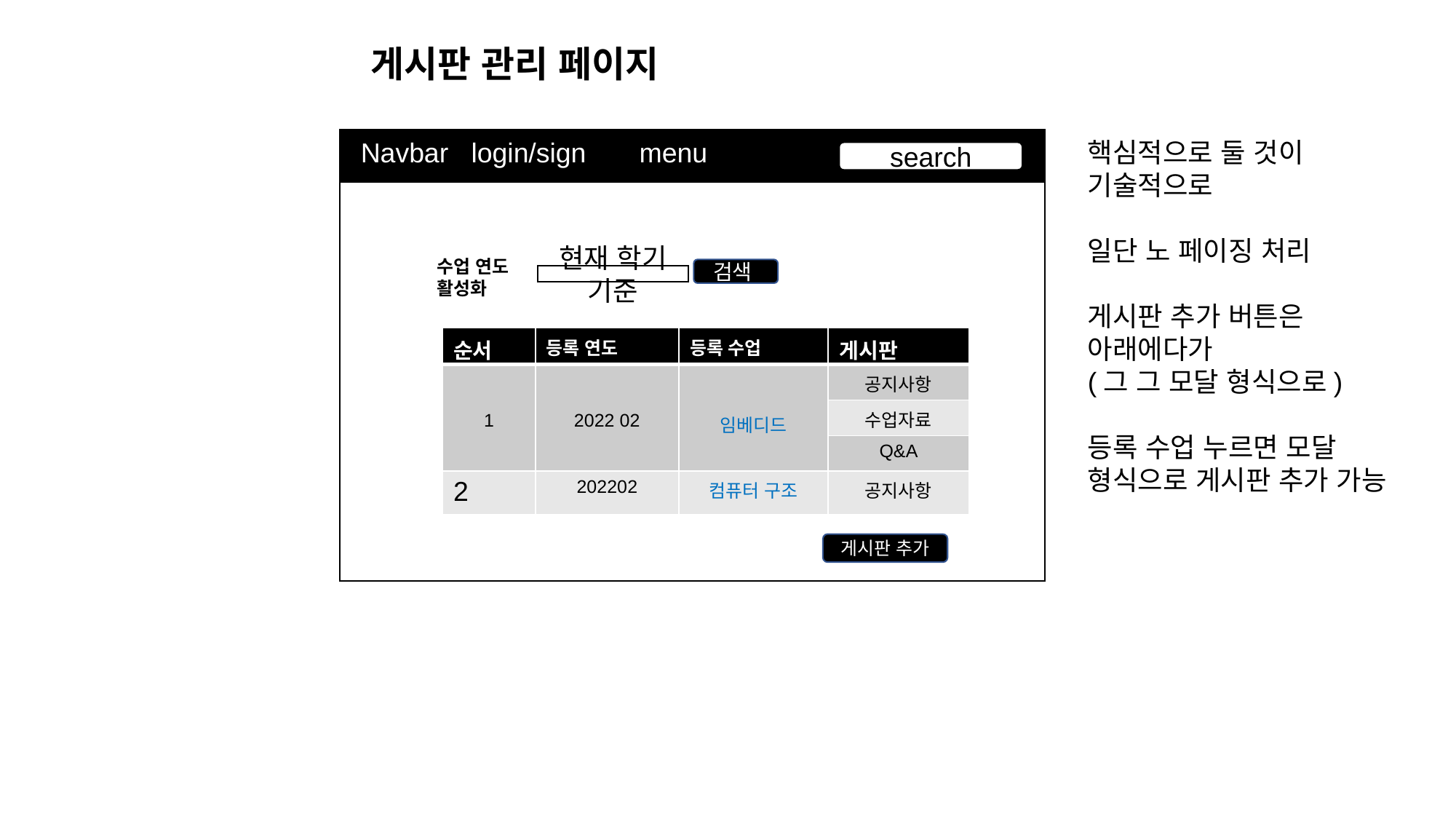

게시판 관리 페이지

Navbar   login/sign       menu
핵심적으로 둘 것이 기술적으로

일단 노 페이징 처리

게시판 추가 버튼은 아래에다가
(그 그 모달 형식으로)

등록 수업 누르면 모달 형식으로 게시판 추가 가능

search
수업 연도
활성화
검색
현재 학기 기준
| 순서 | 등록 연도 | 등록 수업 | 게시판 |
| --- | --- | --- | --- |
| 1 | 2022 02 | 임베디드 | 공지사항 |
|  |  |  | 수업자료 |
|  |  |  | Q&A |
| 2 | 202202 | 컴퓨터 구조 | 공지사항 |
게시판 추가